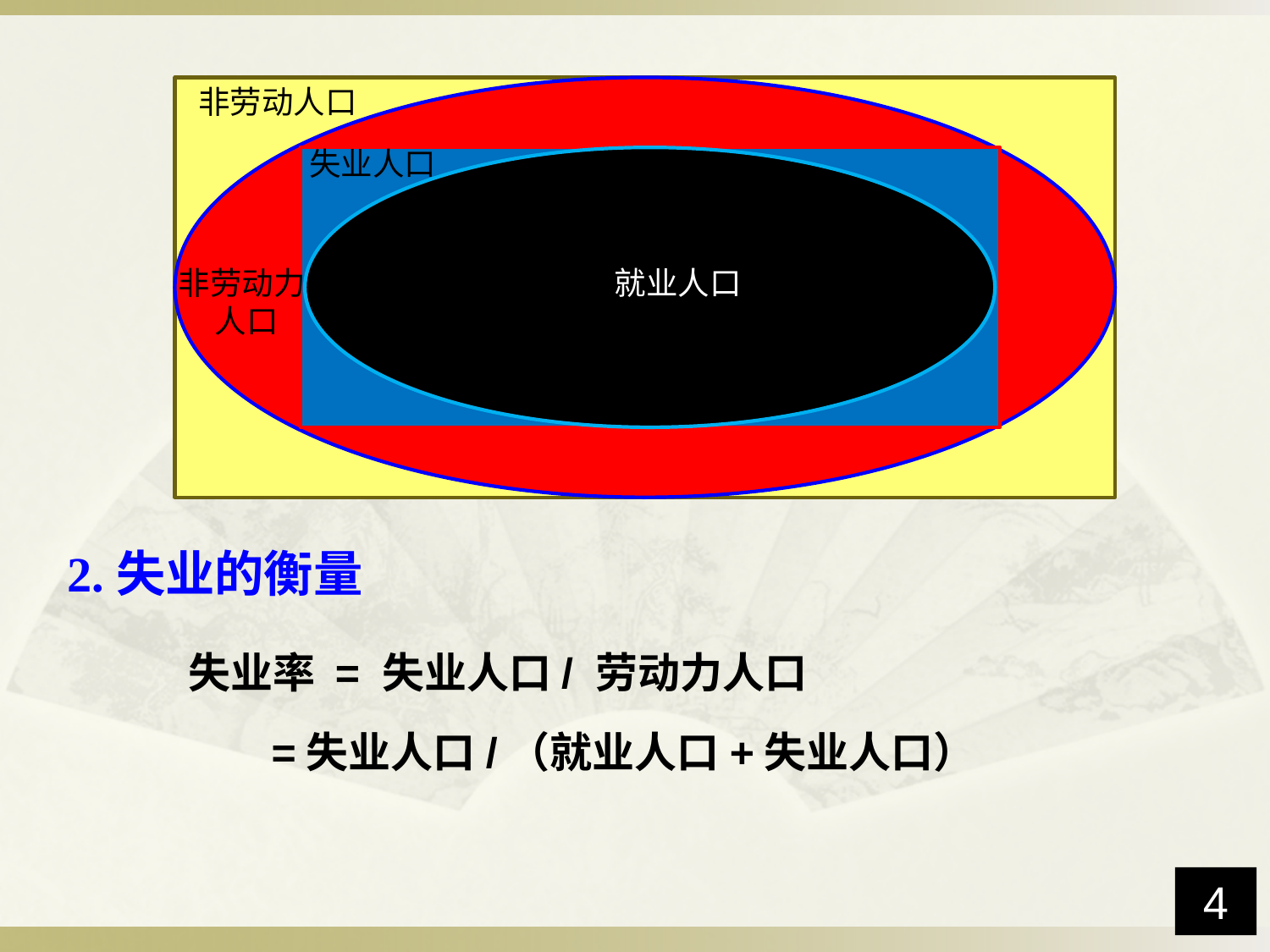

非劳动人口

失业人口

非劳动力
    人口
就业人口
2.失业的衡量
失业率 = 失业人口/ 劳动力人口
       =失业人口/（就业人口+失业人口）
4